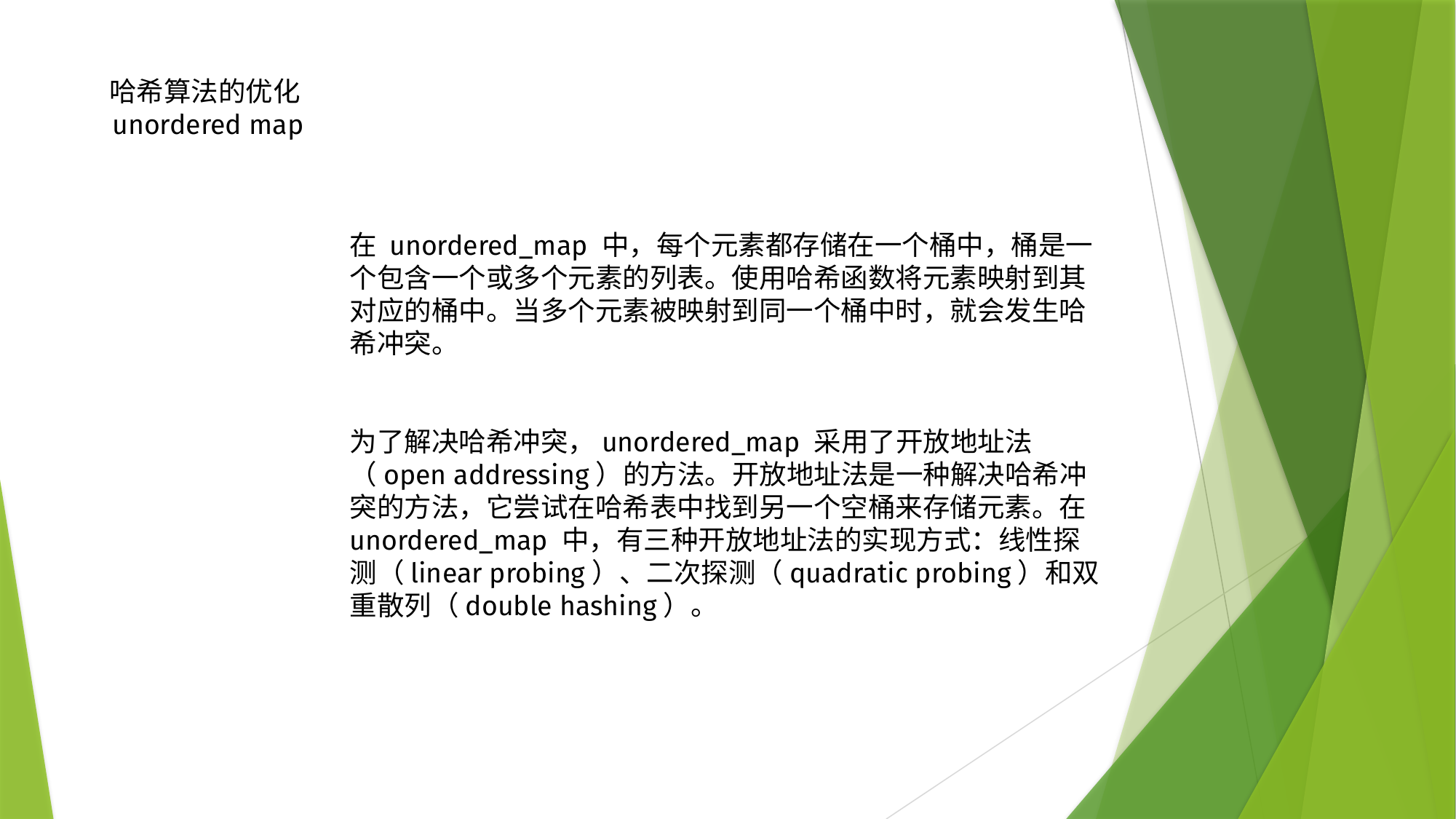

哈希算法的优化unordered map
在 unordered_map 中，每个元素都存储在一个桶中，桶是一个包含一个或多个元素的列表。使用哈希函数将元素映射到其对应的桶中。当多个元素被映射到同一个桶中时，就会发生哈希冲突。

为了解决哈希冲突，unordered_map 采用了开放地址法（open addressing）的方法。开放地址法是一种解决哈希冲突的方法，它尝试在哈希表中找到另一个空桶来存储元素。在 unordered_map 中，有三种开放地址法的实现方式：线性探测（linear probing）、二次探测（quadratic probing）和双重散列（double hashing）。